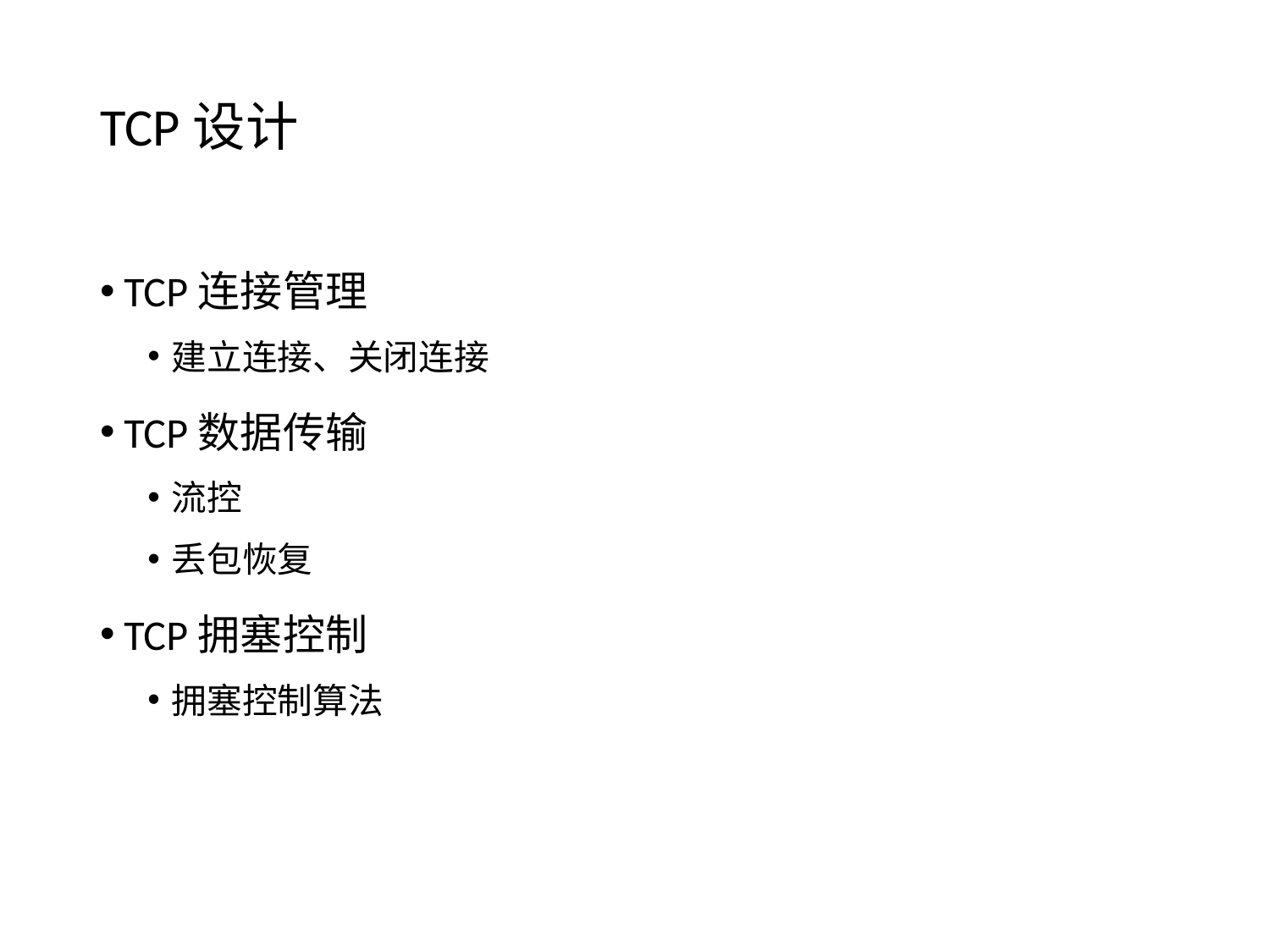

# TCP设计
TCP连接管理
建立连接、关闭连接
TCP数据传输
流控
丢包恢复
TCP拥塞控制
拥塞控制算法
10